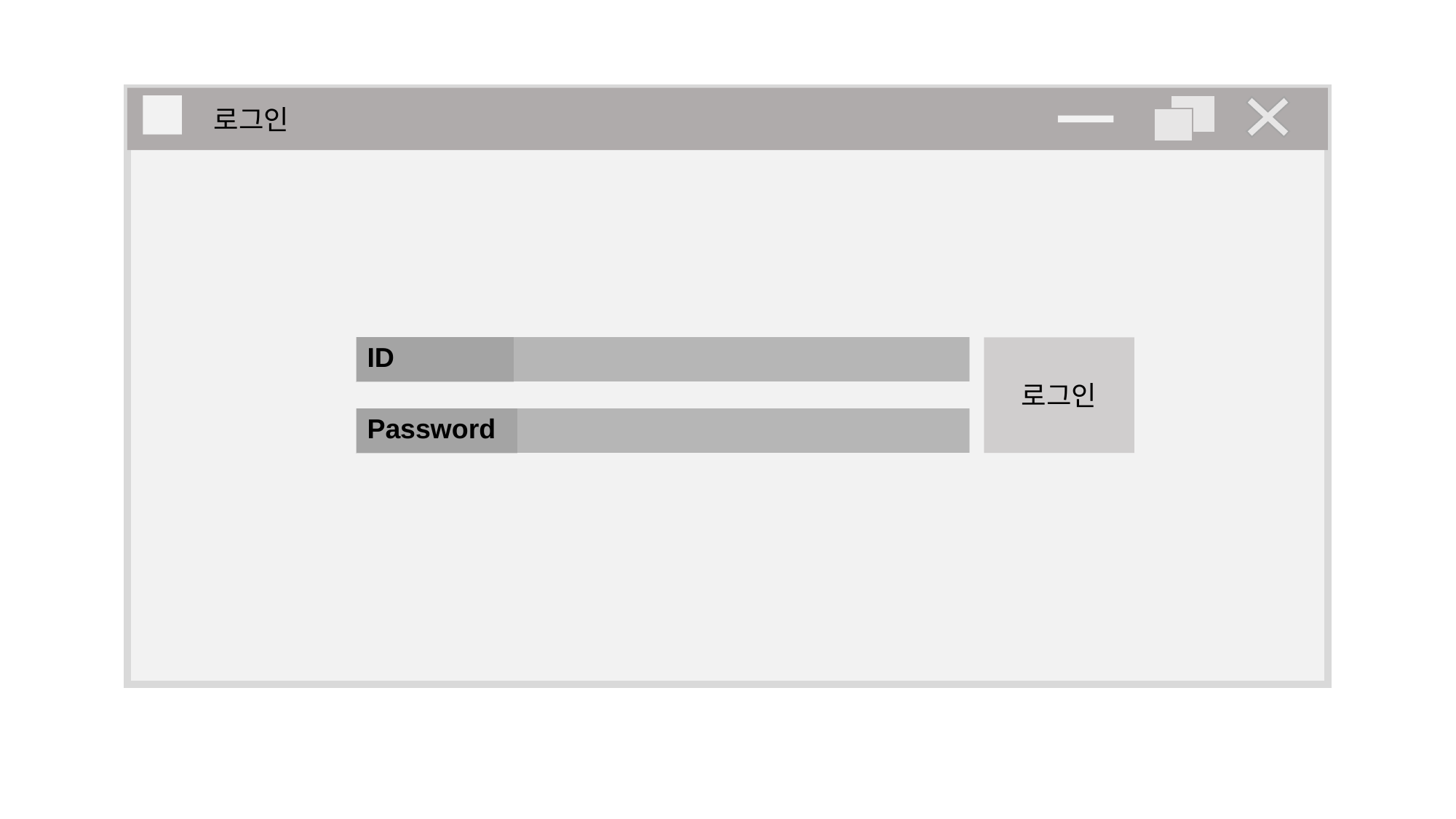

로그인
| ID |  |
| --- | --- |
로그인
| Password |  |
| --- | --- |